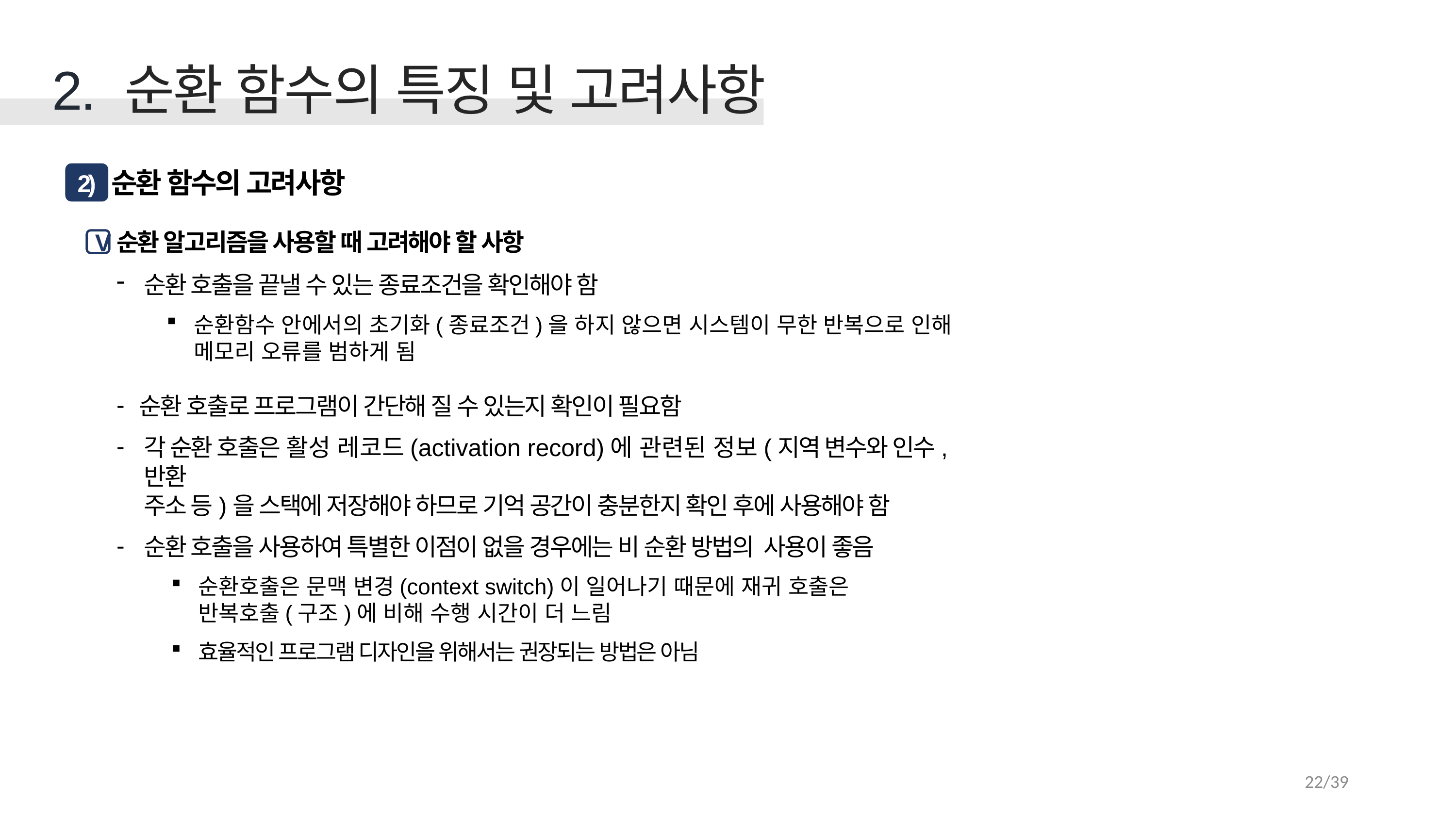

2. 순환 함수의 특징 및 고려사항

순환 함수의 고려사항
2)
순환 알고리즘을 사용할 때 고려해야 할 사항
V
순환 호출을 끝낼 수 있는 종료조건을 확인해야 함

순환함수 안에서의 초기화(종료조건)을 하지 않으면 시스템이 무한 반복으로 인해 메모리 오류를 범하게 됨

순환 호출로 프로그램이 간단해 질 수 있는지 확인이 필요함

각 순환 호출은 활성 레코드(activation record)에 관련된 정보(지역 변수와 인수, 반환
주소 등)을 스택에 저장해야 하므로 기억 공간이 충분한지 확인 후에 사용해야 함

순환 호출을 사용하여 특별한 이점이 없을 경우에는 비 순환 방법의  사용이 좋음

순환호출은 문맥 변경(context switch)이 일어나기 때문에 재귀 호출은
반복호출(구조)에 비해 수행 시간이 더 느림

효율적인 프로그램 디자인을 위해서는 권장되는 방법은 아님

22/39